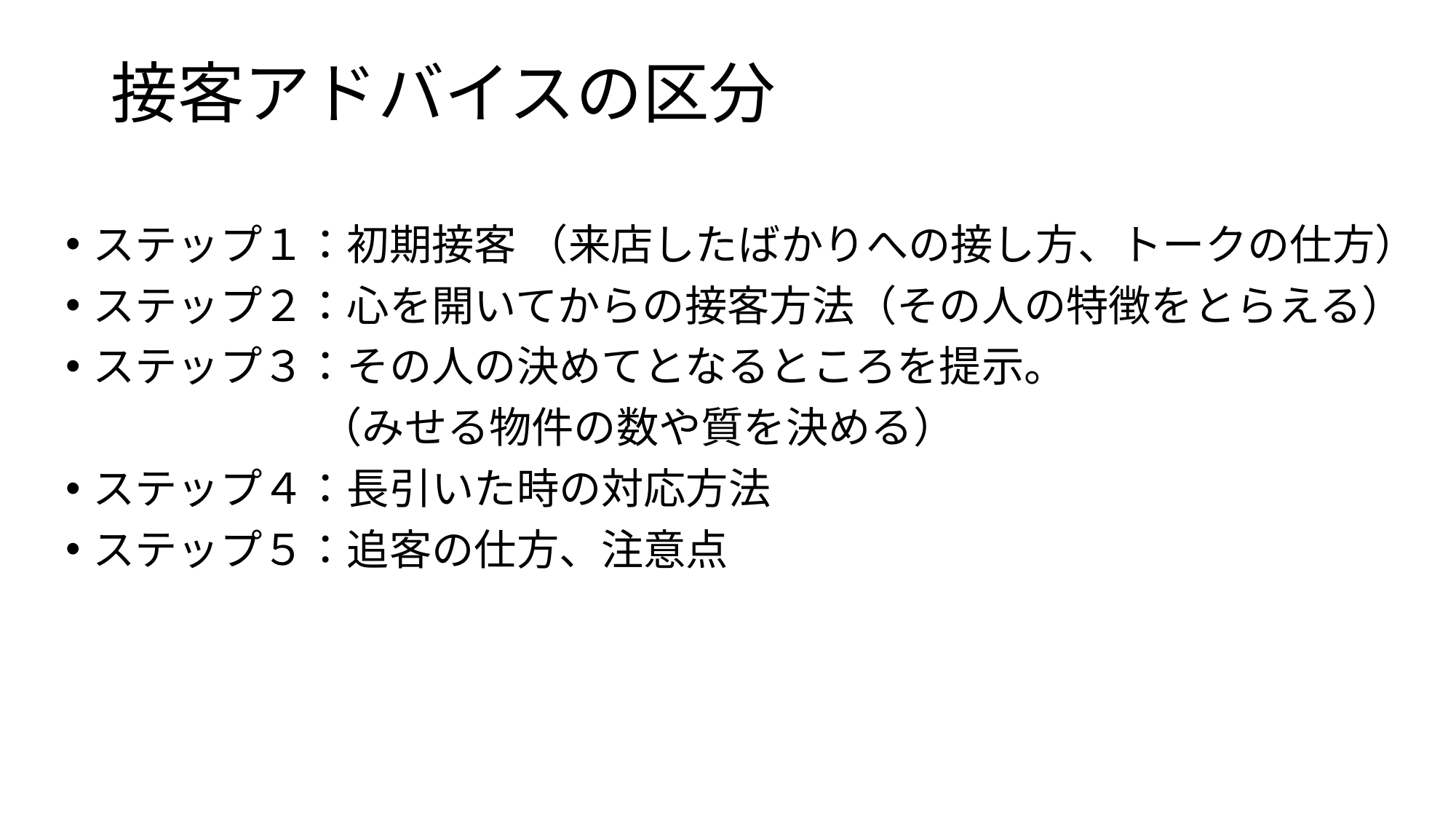

# 接客アドバイスの区分
ステップ１：初期接客 （来店したばかりへの接し方、トークの仕方）
ステップ２：心を開いてからの接客方法（その人の特徴をとらえる）
ステップ３：その人の決めてとなるところを提示。
　　　　　　（みせる物件の数や質を決める）
ステップ４：長引いた時の対応方法
ステップ５：追客の仕方、注意点